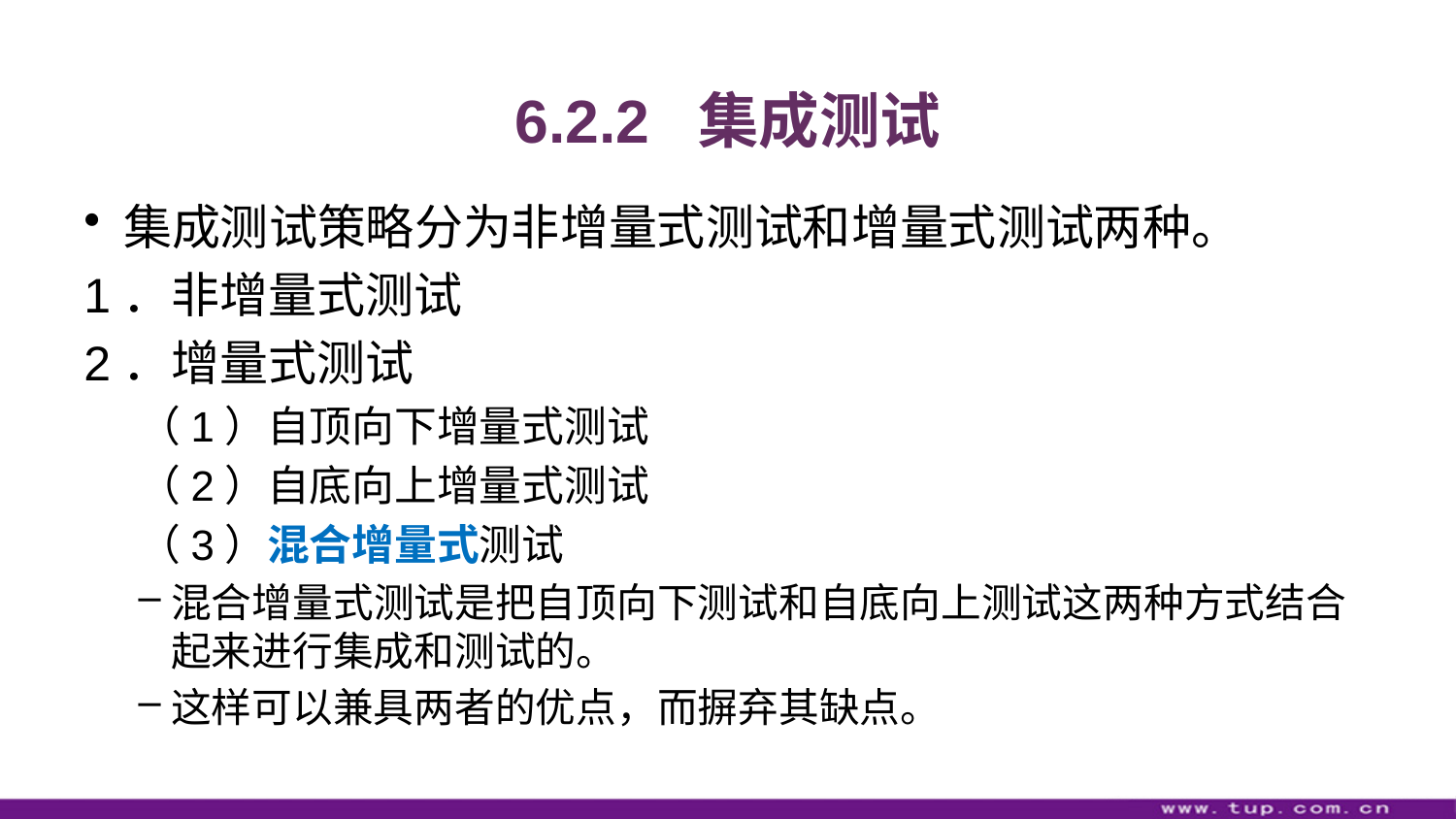

# 6.2.2  集成测试
集成测试策略分为非增量式测试和增量式测试两种。
1．非增量式测试
2．增量式测试
（1）自顶向下增量式测试
（2）自底向上增量式测试
（3）混合增量式测试
混合增量式测试是把自顶向下测试和自底向上测试这两种方式结合起来进行集成和测试的。
这样可以兼具两者的优点，而摒弃其缺点。